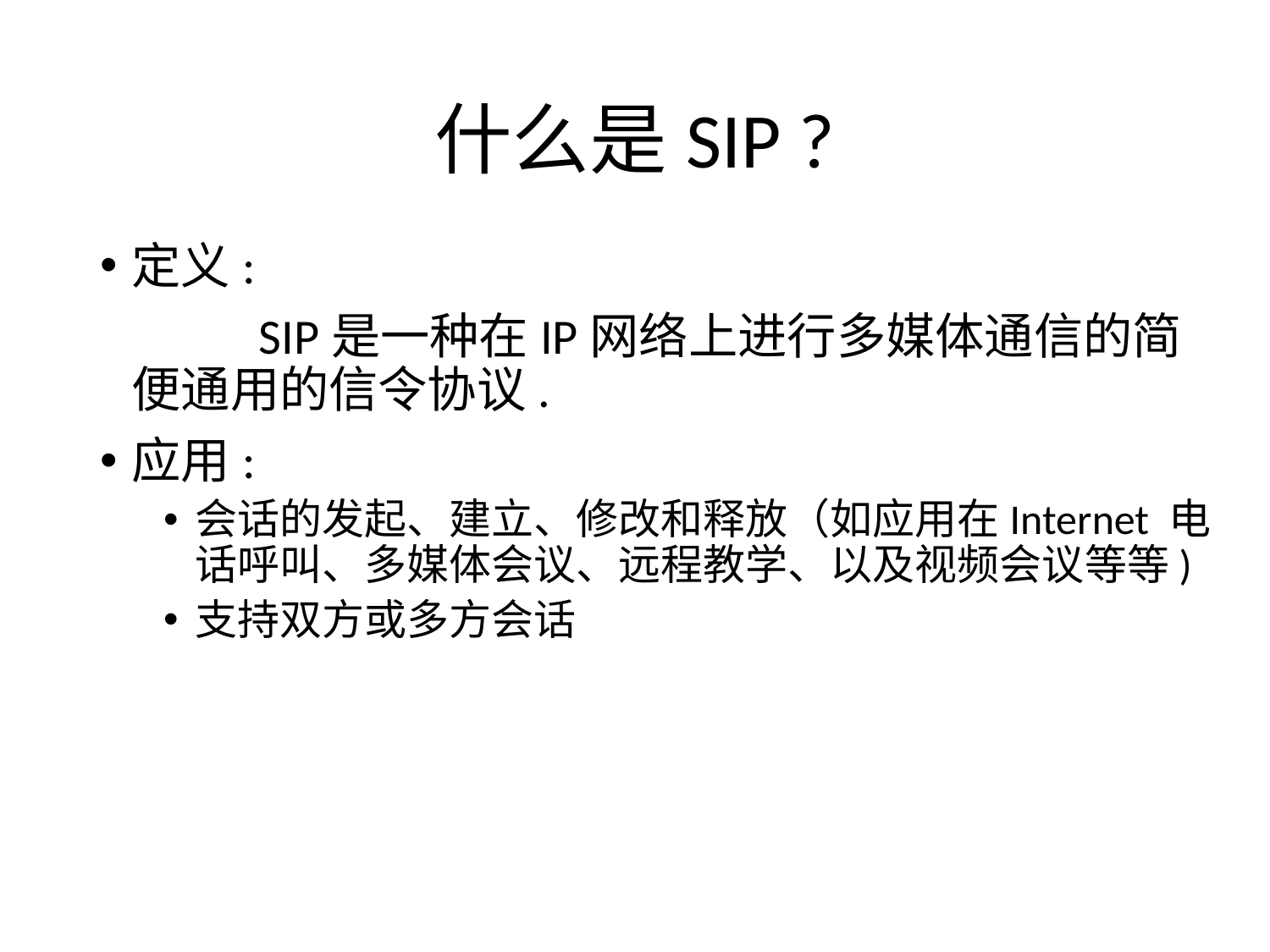

# 什么是SIP ?
定义:
		SIP是一种在IP网络上进行多媒体通信的简便通用的信令协议.
应用:
会话的发起、建立、修改和释放（如应用在Internet 电话呼叫、多媒体会议、远程教学、以及视频会议等等)
支持双方或多方会话